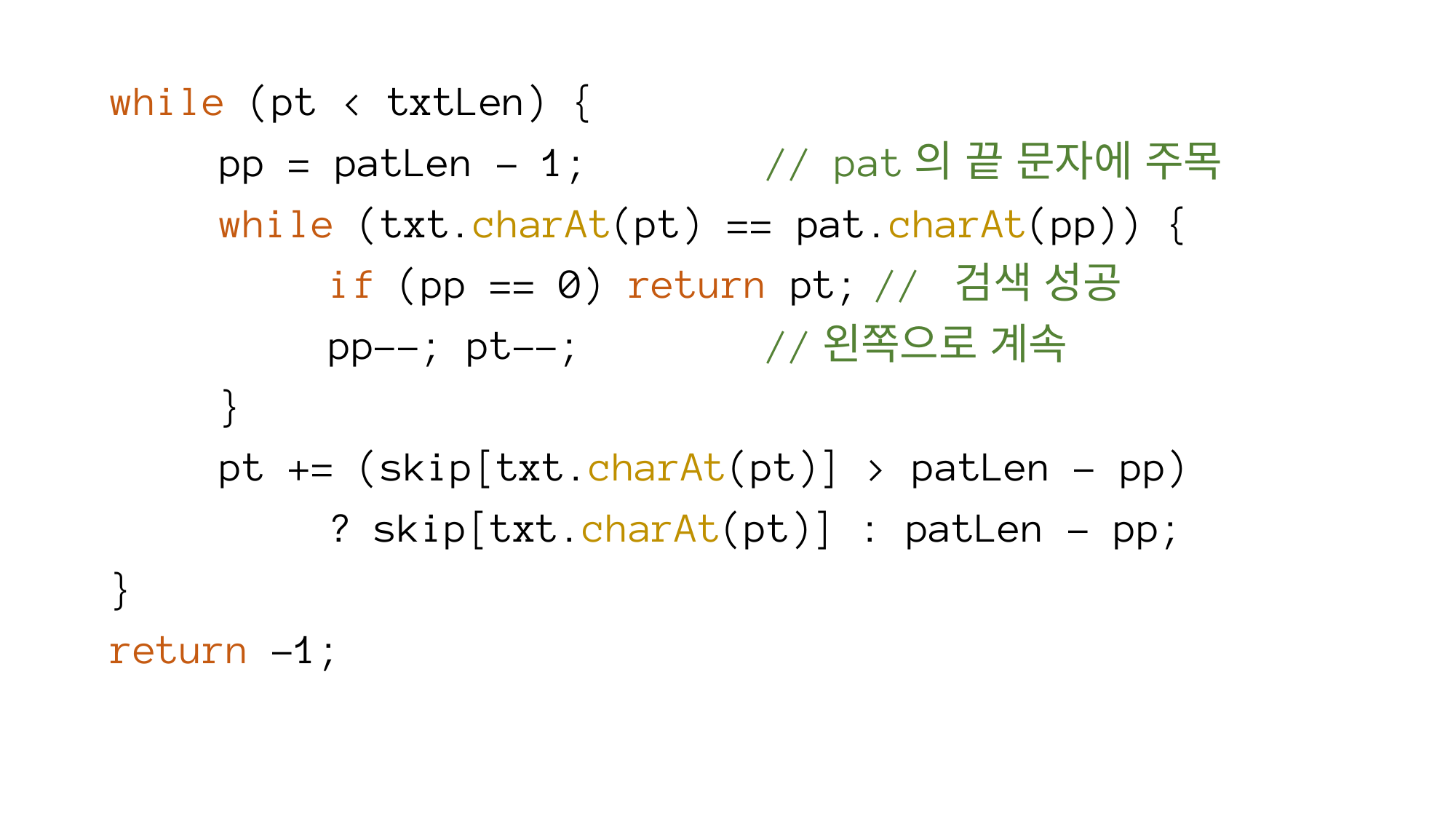

while (pt < txtLen) {
	pp = patLen - 1;		// pat의 끝 문자에 주목
	while (txt.charAt(pt) == pat.charAt(pp)) {
		if (pp == 0) return pt;	// 검색 성공
		pp--; pt--;		//왼쪽으로 계속
	}
	pt += (skip[txt.charAt(pt)] > patLen - pp)
		? skip[txt.charAt(pt)] : patLen - pp;
}
return -1;